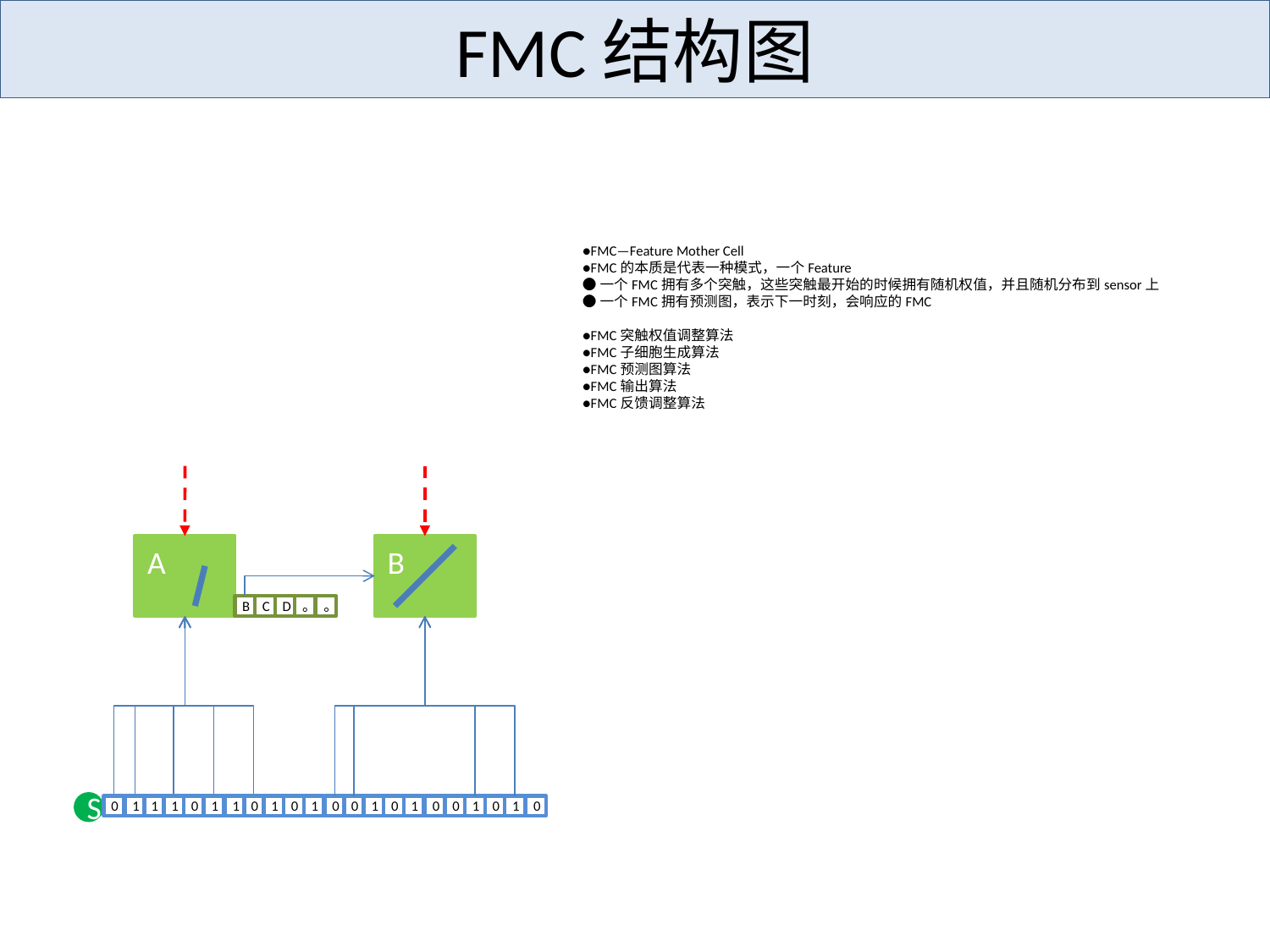

# FMC结构图

●FMC—Feature Mother Cell
●FMC的本质是代表一种模式，一个Feature
●一个FMC拥有多个突触，这些突触最开始的时候拥有随机权值，并且随机分布到sensor上
●一个FMC拥有预测图，表示下一时刻，会响应的FMC

●FMC突触权值调整算法
●FMC子细胞生成算法
●FMC预测图算法
●FMC输出算法
●FMC反馈调整算法
A
B
B
C
D
。
。
S
0
1
1
1
0
1
1
0
1
0
1
0
0
1
0
1
0
0
1
0
1
0